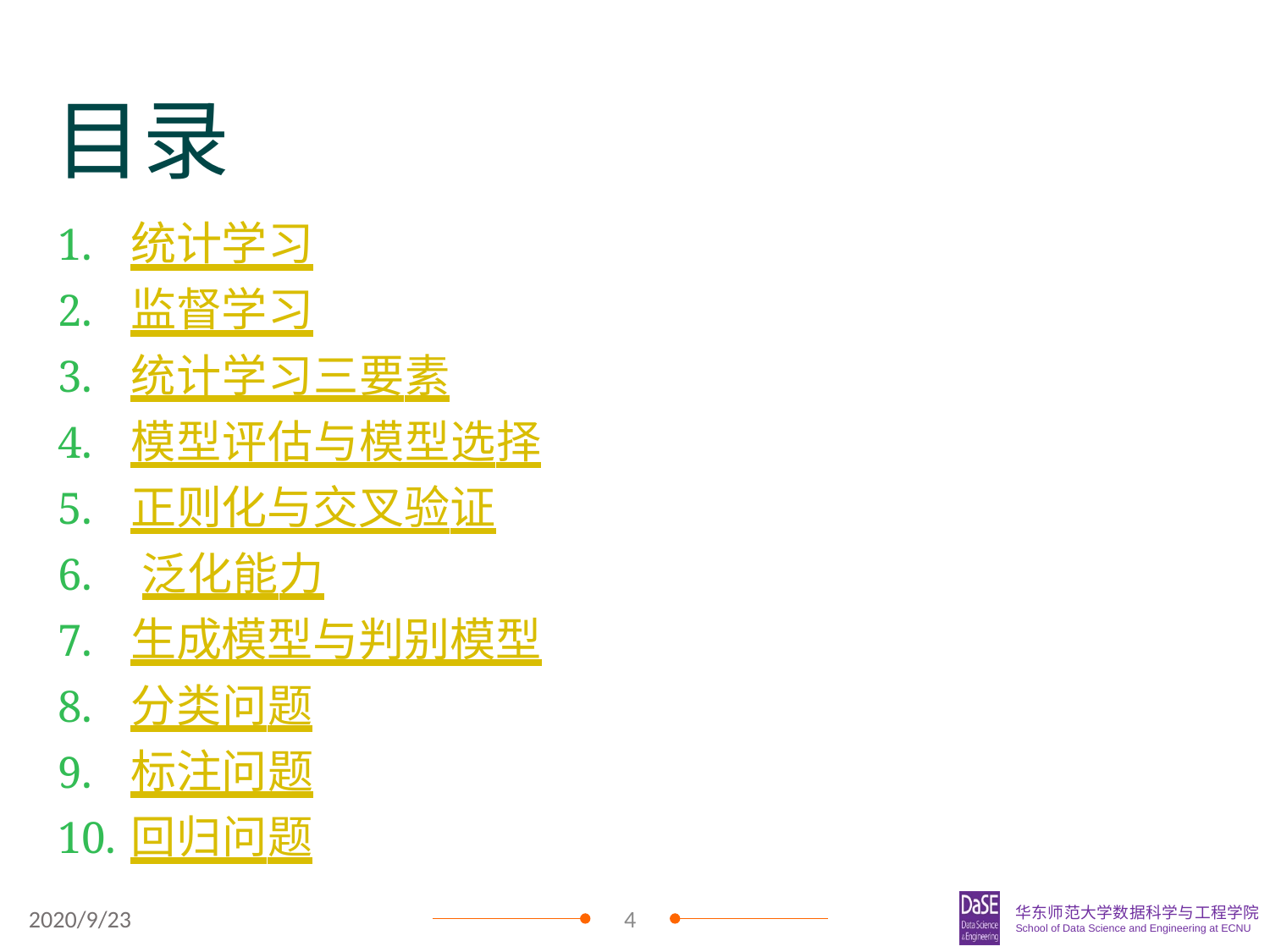

目录
1.	统计学习
2.	监督学习
3.	统计学习三要素
4.	模型评估与模型选择
5.	正则化与交叉验证
6.	泛化能力
7.	生成模型与判别模型
8.	分类问题
9.	标注问题
10.	回归问题